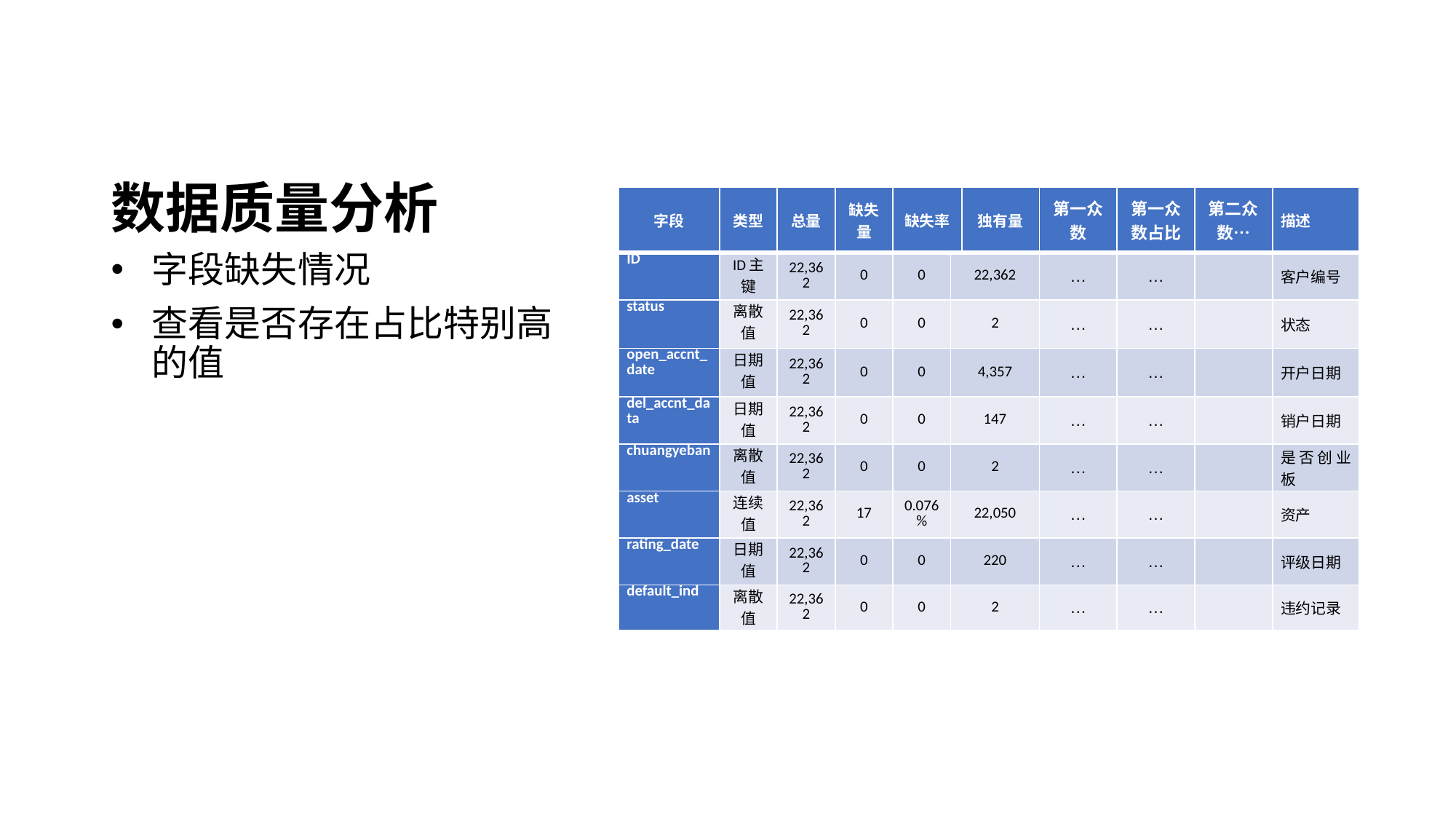

# 数据质量分析
| 字段 | 类型 | 总量 | 缺失量 | 缺失率 |  | 独有量 | 第一众数 | 第一众数占比 | 第二众数… | 描述 |
| --- | --- | --- | --- | --- | --- | --- | --- | --- | --- | --- |
| ID | ID主键 | 22,362 | 0 | 0 | 22,362 |  | … | … |  | 客户编号 |
| status | 离散值 | 22,362 | 0 | 0 | 2 |  | … | … |  | 状态 |
| open\_accnt\_date | 日期值 | 22,362 | 0 | 0 | 4,357 |  | … | … |  | 开户日期 |
| del\_accnt\_data | 日期值 | 22,362 | 0 | 0 | 147 |  | … | … |  | 销户日期 |
| chuangyeban | 离散值 | 22,362 | 0 | 0 | 2 |  | … | … |  | 是否创业板 |
| asset | 连续值 | 22,362 | 17 | 0.076% | 22,050 |  | … | … |  | 资产 |
| rating\_date | 日期值 | 22,362 | 0 | 0 | 220 |  | … | … |  | 评级日期 |
| default\_ind | 离散值 | 22,362 | 0 | 0 | 2 |  | … | … |  | 违约记录 |
字段缺失情况
查看是否存在占比特别高的值